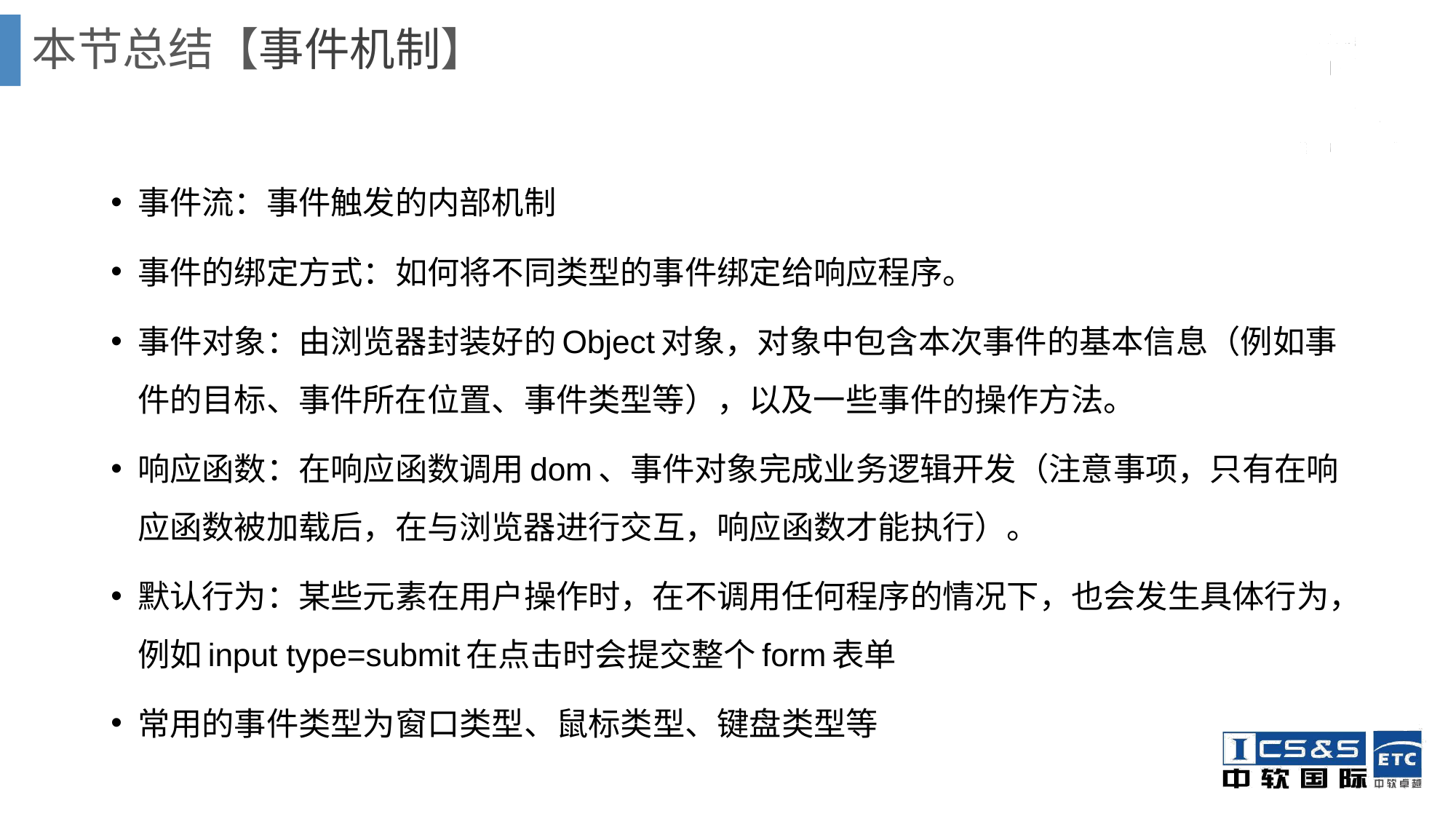

# 本节总结【事件机制】
事件流：事件触发的内部机制
事件的绑定方式：如何将不同类型的事件绑定给响应程序。
事件对象：由浏览器封装好的Object对象，对象中包含本次事件的基本信息（例如事件的目标、事件所在位置、事件类型等），以及一些事件的操作方法。
响应函数：在响应函数调用dom、事件对象完成业务逻辑开发（注意事项，只有在响应函数被加载后，在与浏览器进行交互，响应函数才能执行）。
默认行为：某些元素在用户操作时，在不调用任何程序的情况下，也会发生具体行为，例如input type=submit在点击时会提交整个form表单
常用的事件类型为窗口类型、鼠标类型、键盘类型等